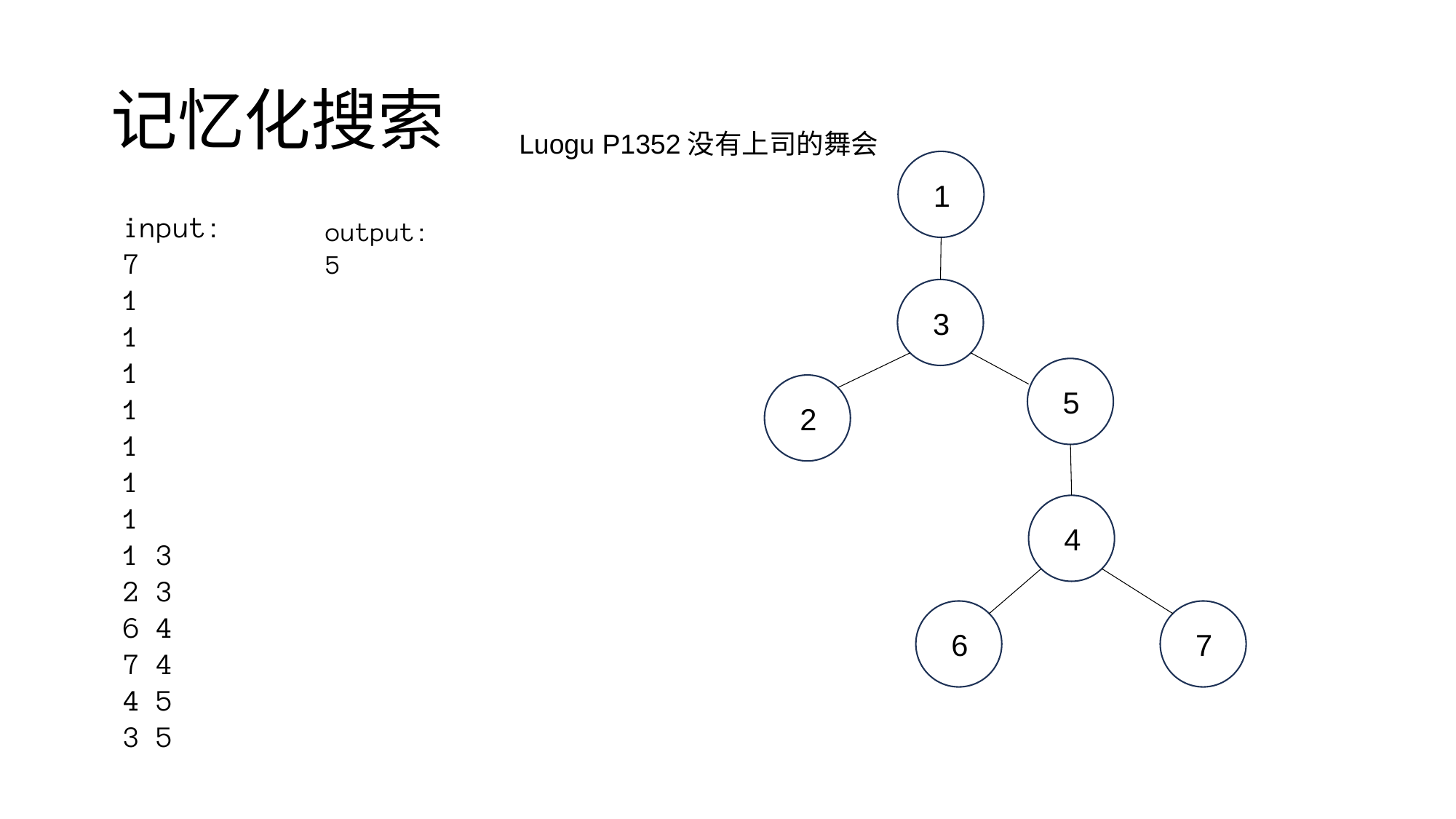

# 记忆化搜索
Luogu P1352没有上司的舞会

1
input:
7
1
1
1
1
1
1
1
1 3
2 3
6 4
7 4
4 5
3 5
output:
5

3

5

2

4

6

7